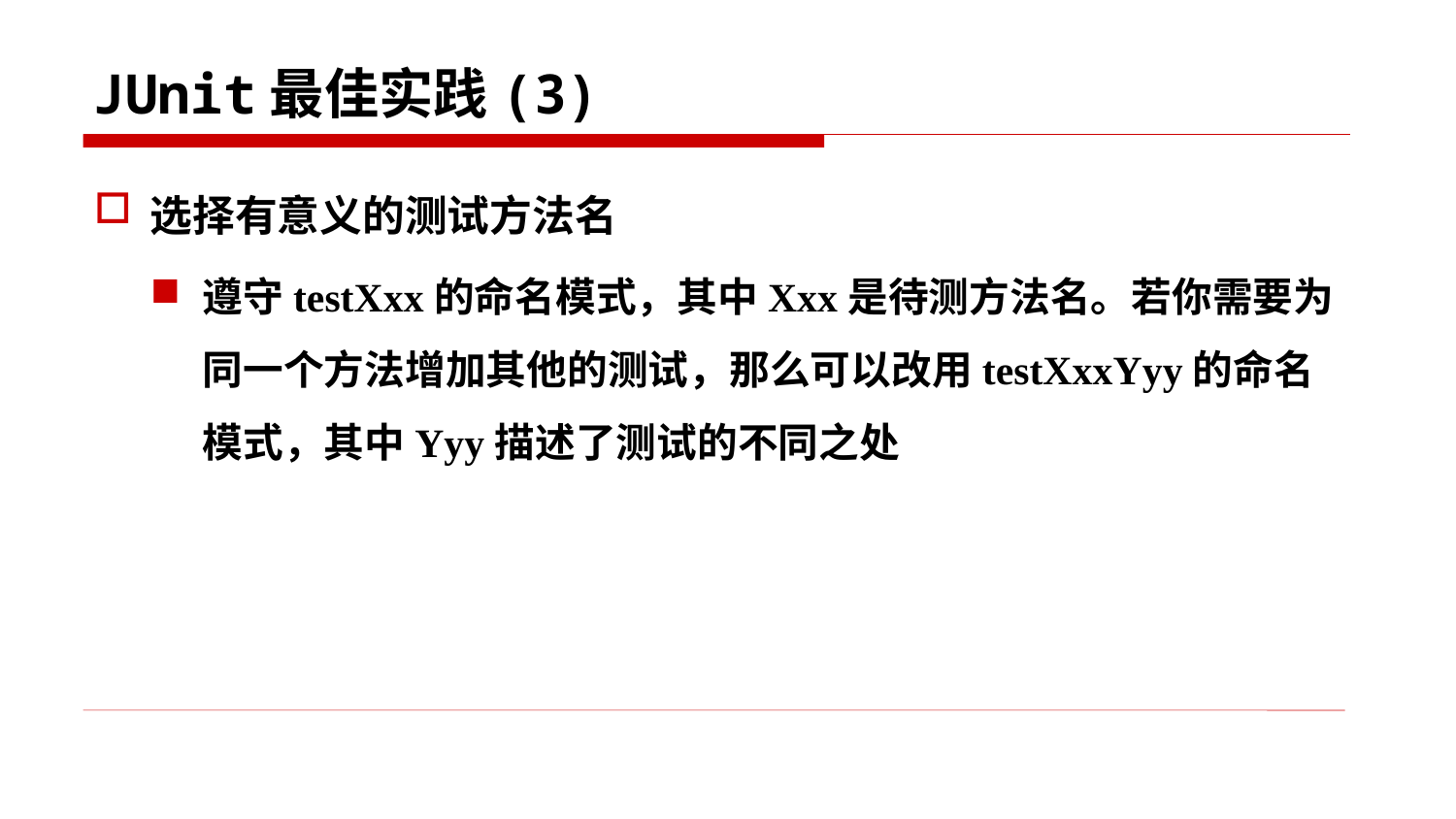

# JUnit最佳实践(3)
选择有意义的测试方法名
遵守testXxx的命名模式，其中Xxx是待测方法名。若你需要为同一个方法增加其他的测试，那么可以改用testXxxYyy的命名模式，其中Yyy描述了测试的不同之处